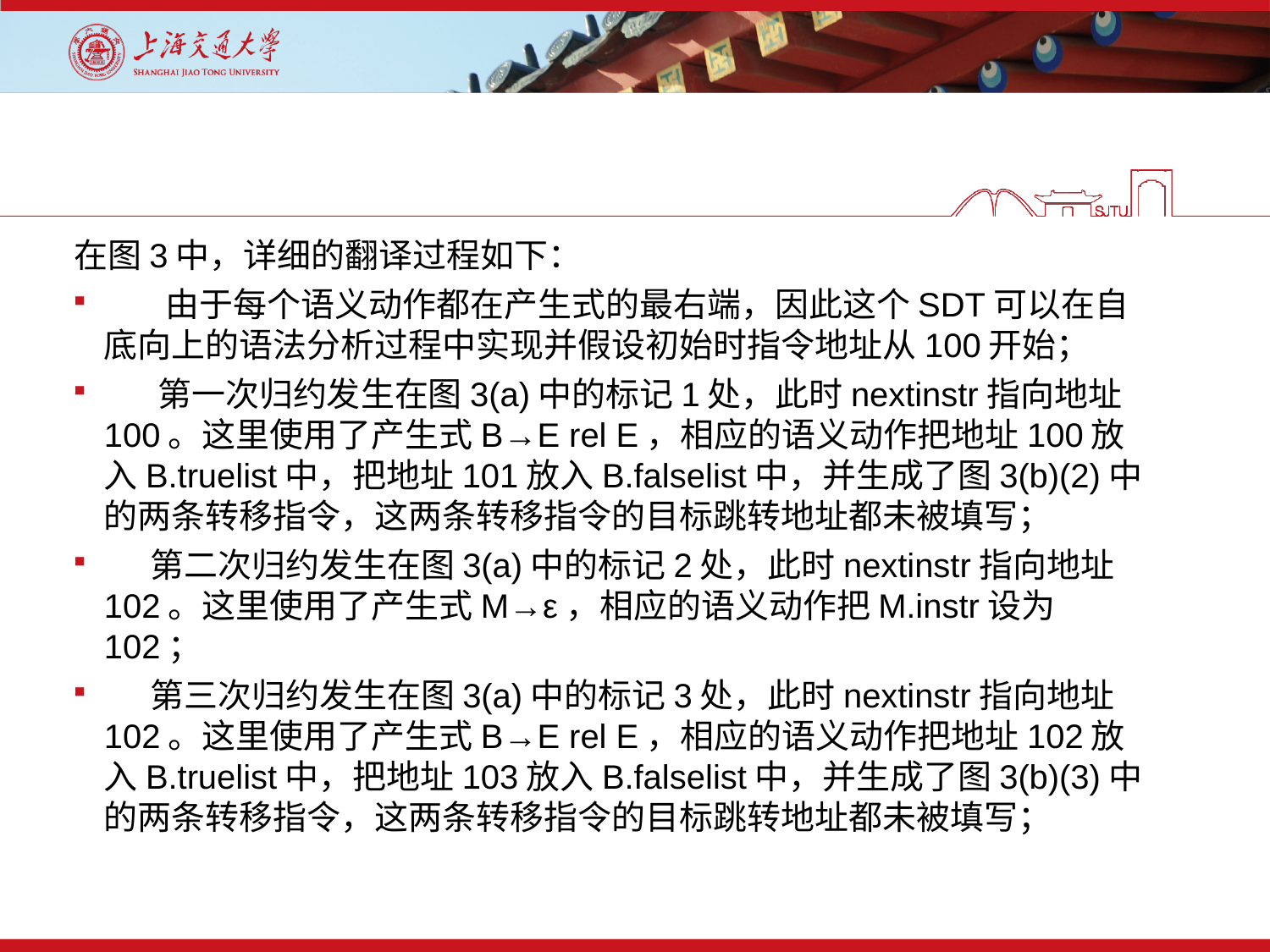

#
在图3中，详细的翻译过程如下：
       由于每个语义动作都在产生式的最右端，因此这个SDT可以在自底向上的语法分析过程中实现并假设初始时指令地址从100开始；
      第一次归约发生在图3(a)中的标记1处，此时nextinstr指向地址100。这里使用了产生式B→E rel E，相应的语义动作把地址100放入B.truelist中，把地址101放入B.falselist中，并生成了图3(b)(2)中的两条转移指令，这两条转移指令的目标跳转地址都未被填写；
     第二次归约发生在图3(a)中的标记2处，此时nextinstr指向地址102。这里使用了产生式M→ε，相应的语义动作把M.instr设为102；
     第三次归约发生在图3(a)中的标记3处，此时nextinstr指向地址102。这里使用了产生式B→E rel E，相应的语义动作把地址102放入B.truelist中，把地址103放入B.falselist中，并生成了图3(b)(3)中的两条转移指令，这两条转移指令的目标跳转地址都未被填写；